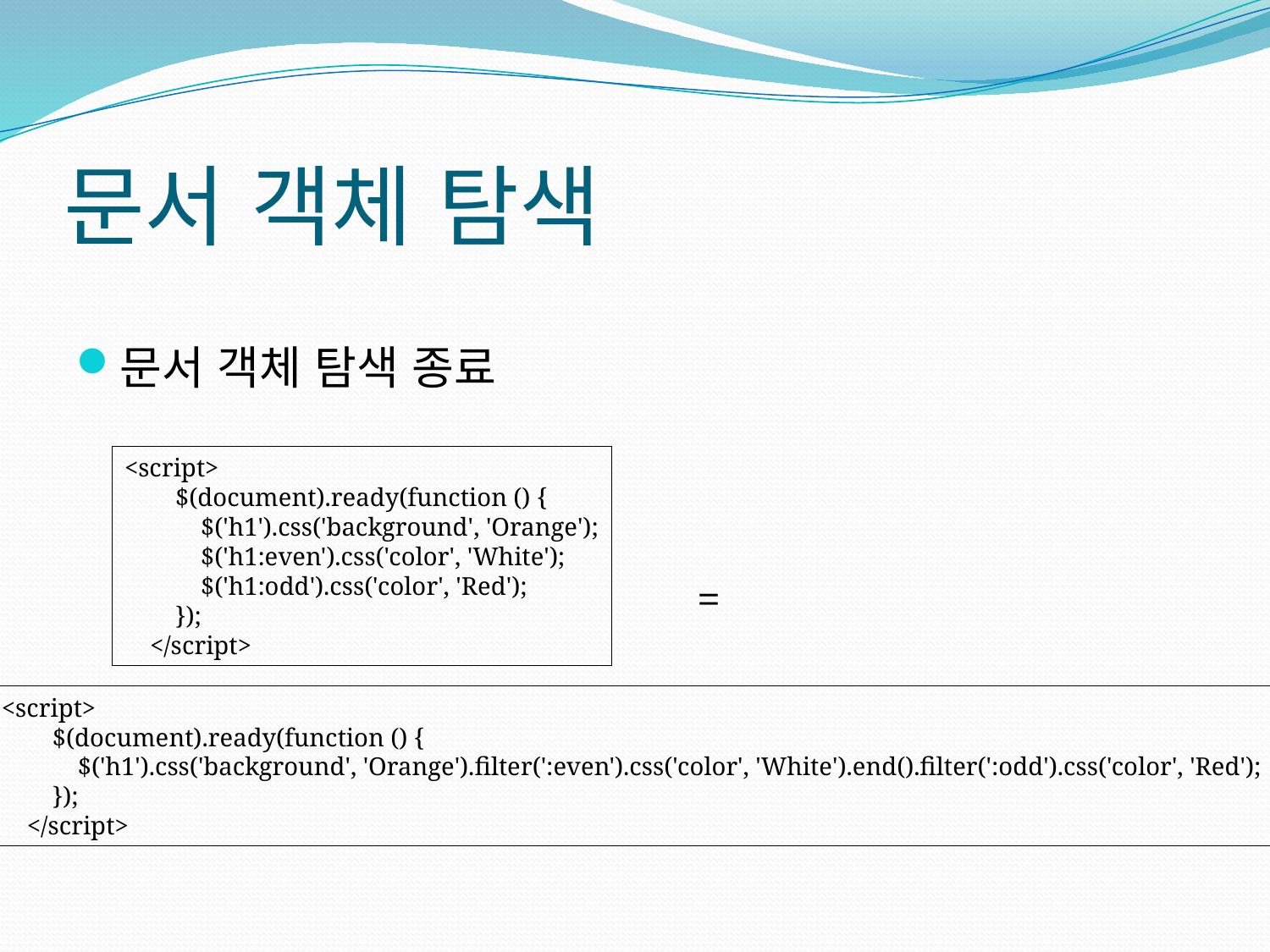

# 문서 객체 탐색

문서 객체 탐색 종료
<script>
        $(document).ready(function () {
            $('h1').css('background', 'Orange');
            $('h1:even').css('color', 'White');
            $('h1:odd').css('color', 'Red');
        });
    </script>
=
<script>
        $(document).ready(function () {
            $('h1').css('background', 'Orange').filter(':even').css('color', 'White').end().filter(':odd').css('color', 'Red');
        });
    </script>